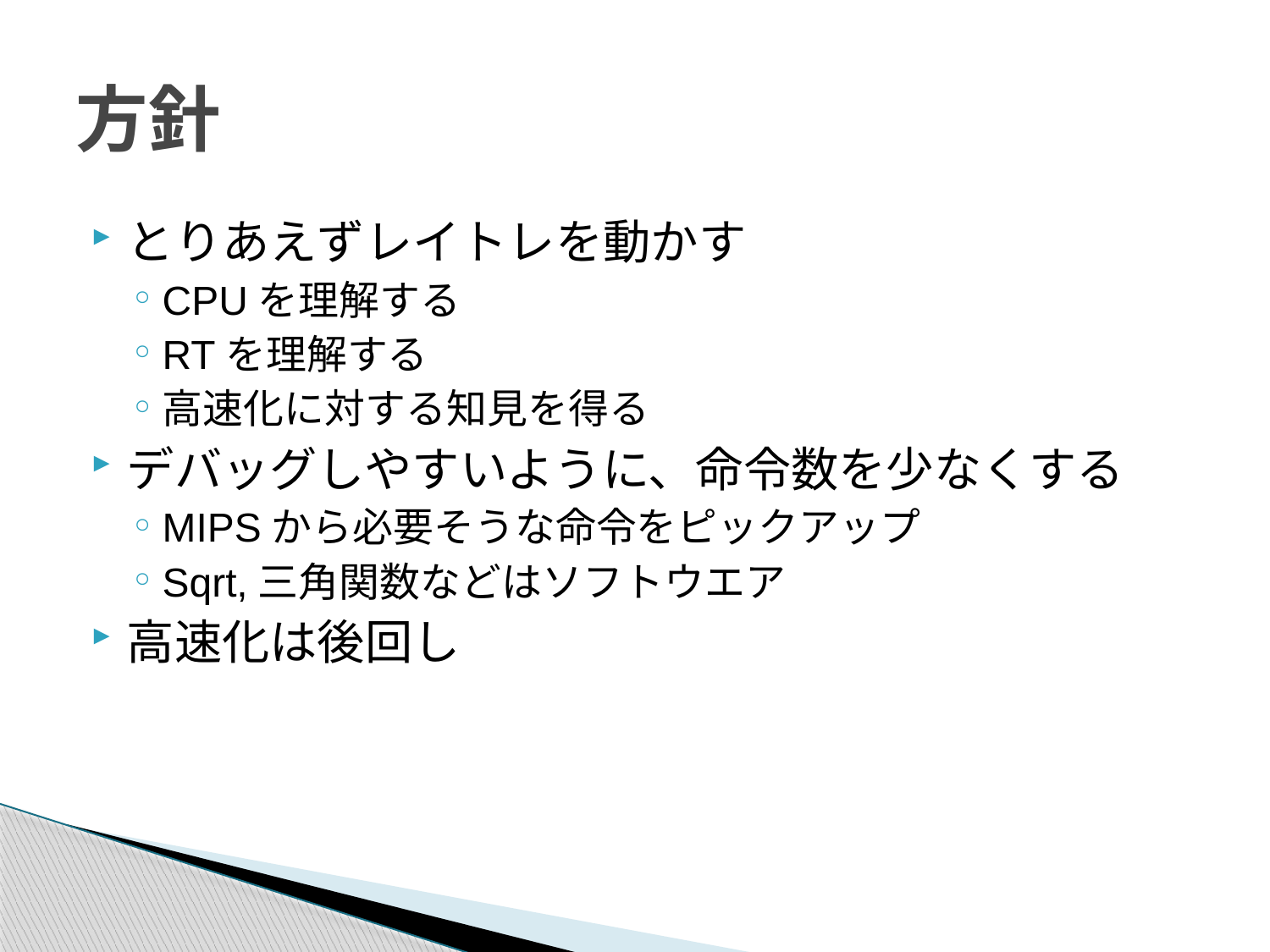

# 方針
とりあえずレイトレを動かす
CPUを理解する
RTを理解する
高速化に対する知見を得る
デバッグしやすいように、命令数を少なくする
MIPSから必要そうな命令をピックアップ
Sqrt,三角関数などはソフトウエア
高速化は後回し